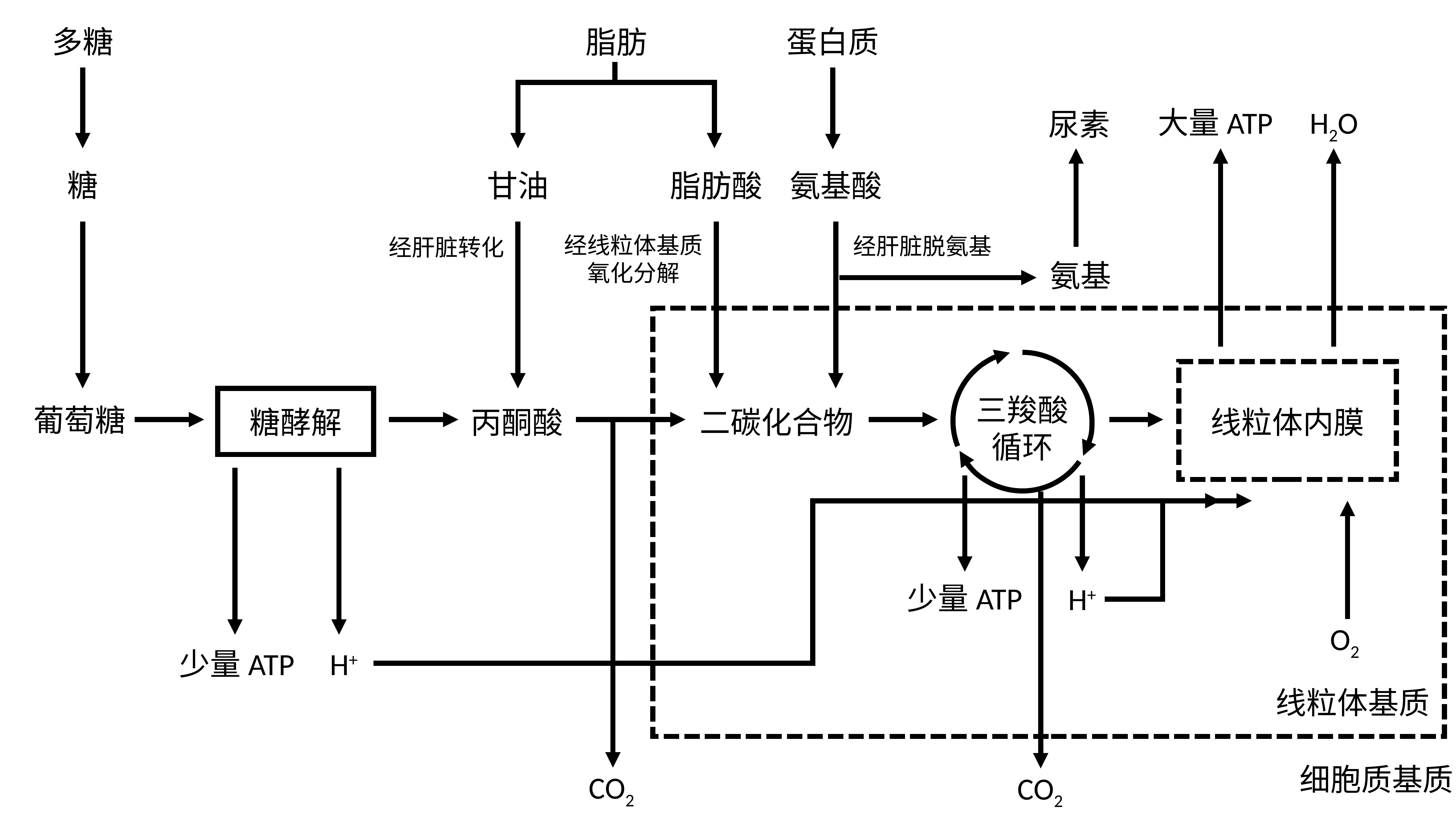

多糖
蛋白质
脂肪
大量ATP
H2O
尿素
糖
甘油
脂肪酸
氨基酸
经线粒体基质
氧化分解
经肝脏脱氨基
经肝脏转化
氨基

糖酵解
三羧酸
循环
葡萄糖
丙酮酸
二碳化合物
线粒体内膜
少量ATP
H+
O2
少量ATP
H+
线粒体基质
细胞质基质
CO2
CO2